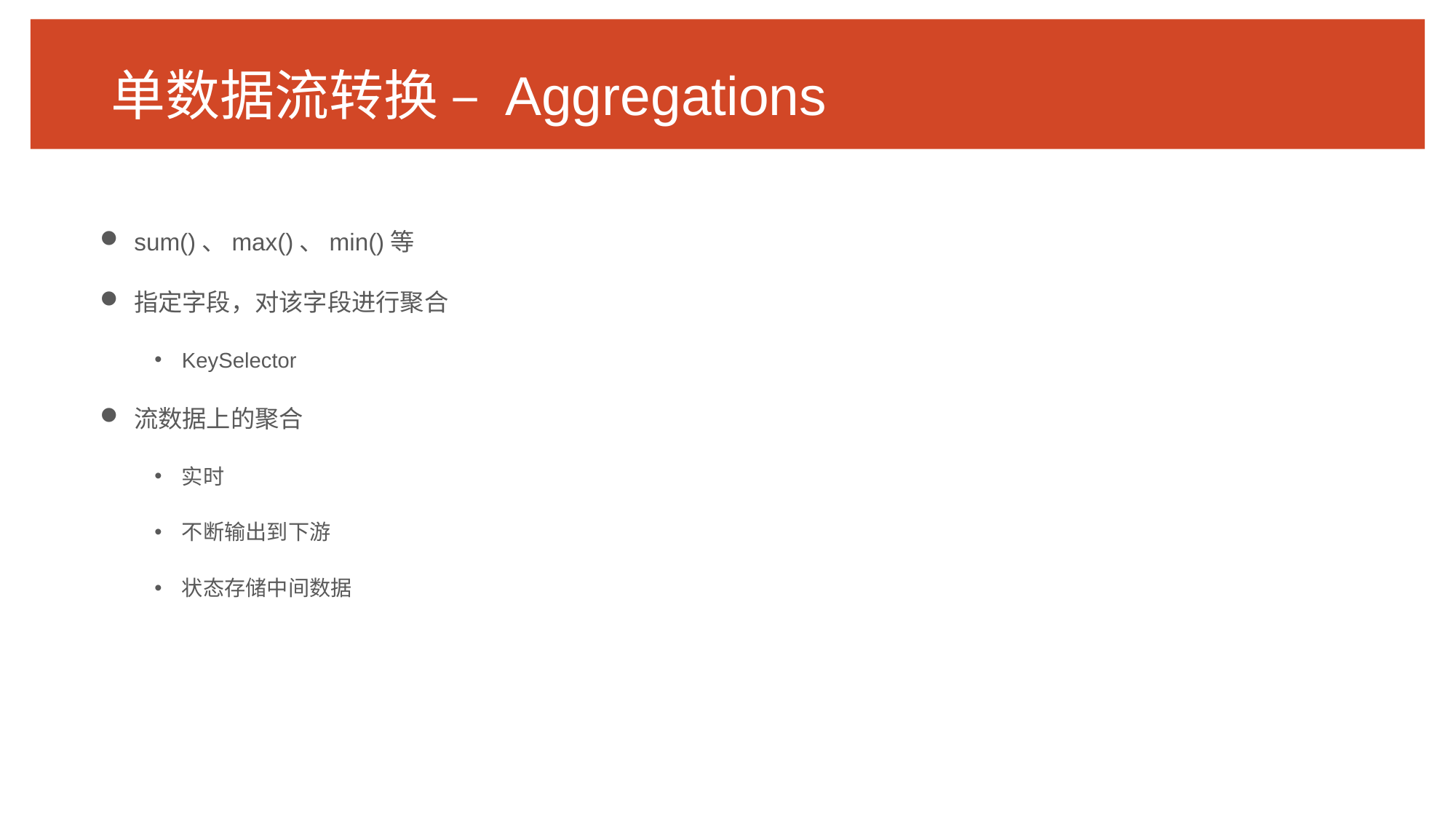

# 单数据流转换 – Aggregations
sum()、max()、min()等
指定字段，对该字段进行聚合
KeySelector
流数据上的聚合
实时
不断输出到下游
状态存储中间数据